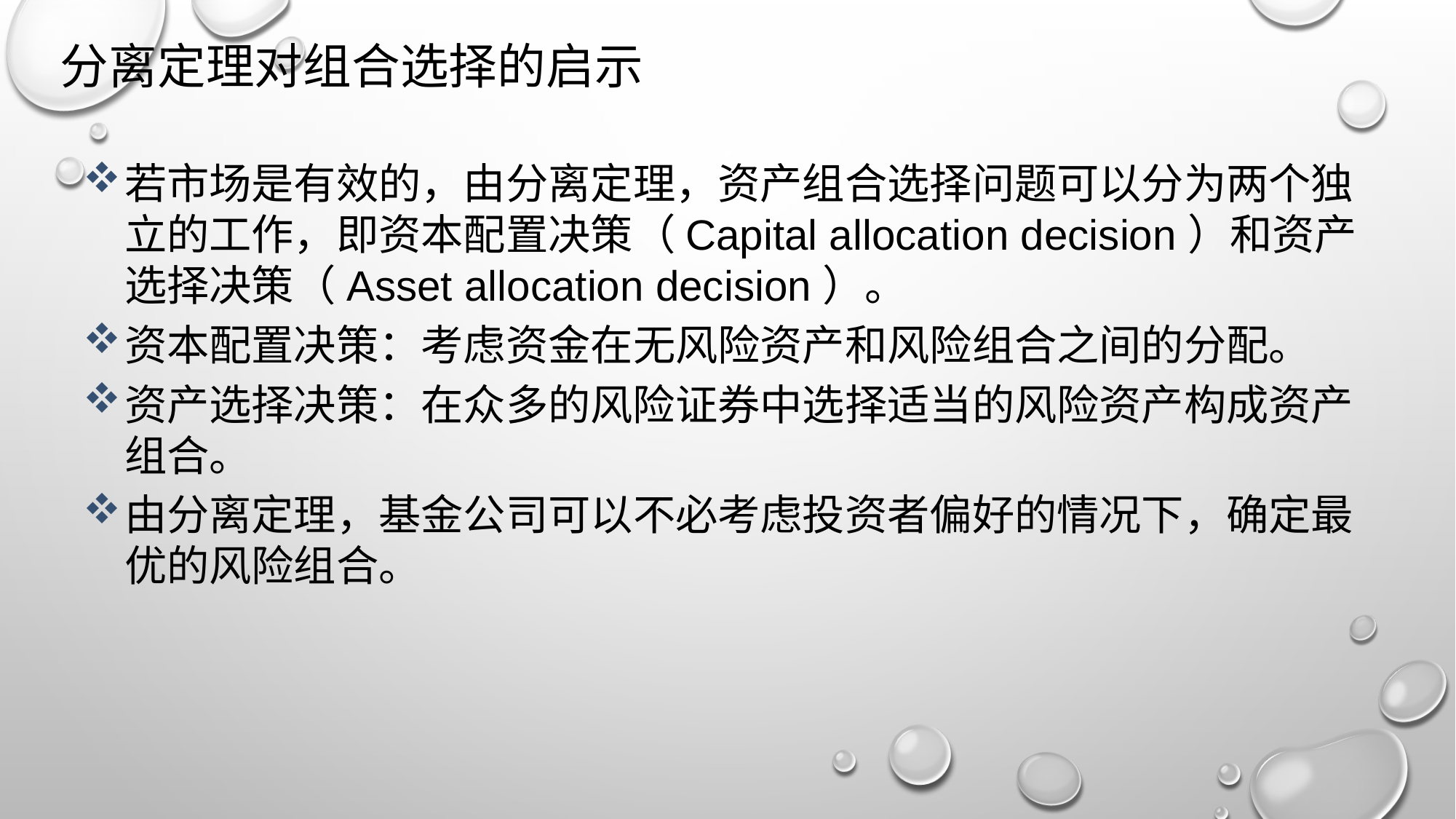

分离定理对组合选择的启示
若市场是有效的，由分离定理，资产组合选择问题可以分为两个独立的工作，即资本配置决策（Capital allocation decision）和资产选择决策（Asset allocation decision）。
资本配置决策：考虑资金在无风险资产和风险组合之间的分配。
资产选择决策：在众多的风险证券中选择适当的风险资产构成资产组合。
由分离定理，基金公司可以不必考虑投资者偏好的情况下，确定最优的风险组合。